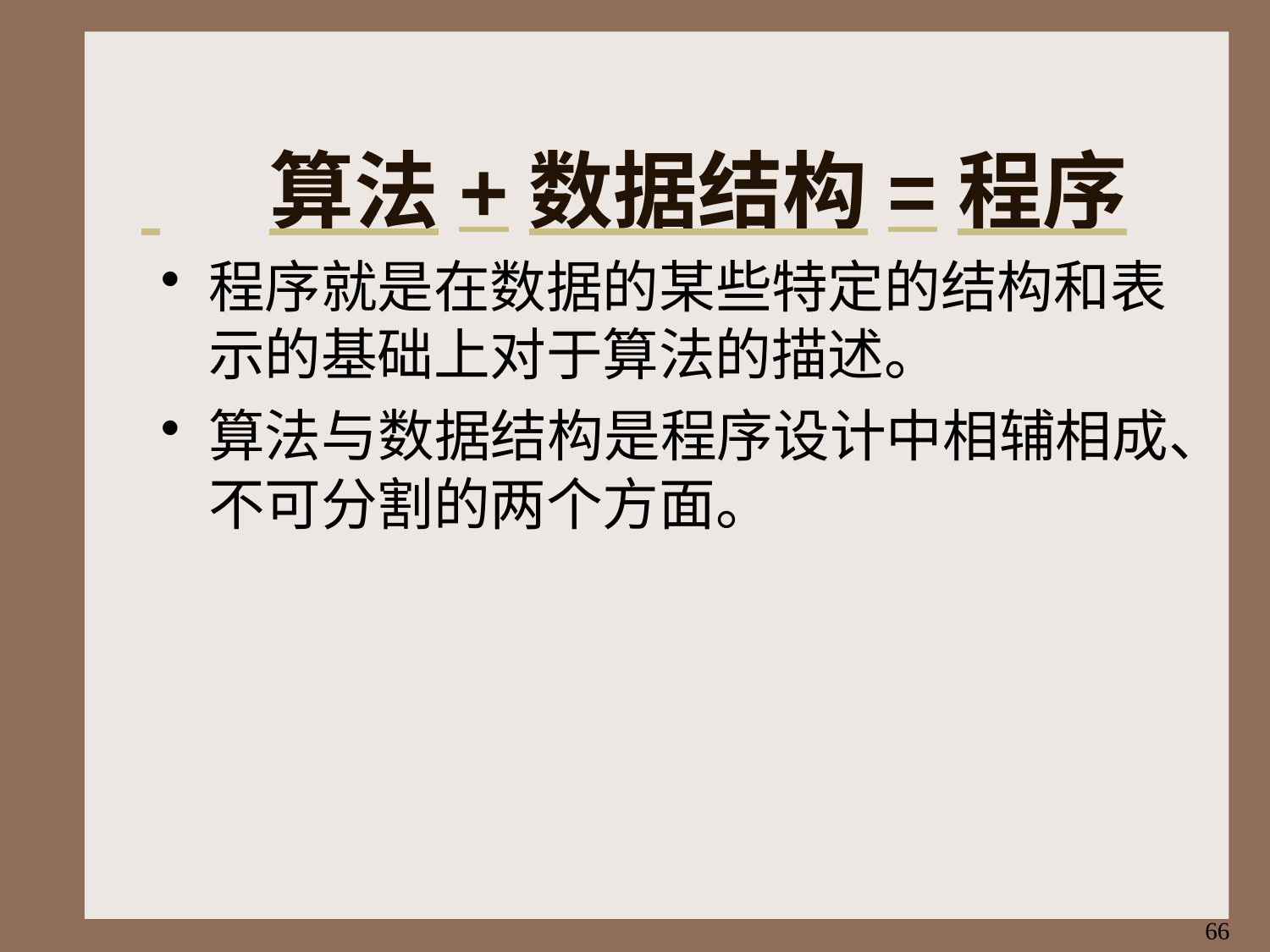

# 算法+数据结构=程序
程序就是在数据的某些特定的结构和表 示的基础上对于算法的描述。
算法与数据结构是程序设计中相辅相成、 不可分割的两个方面。
66